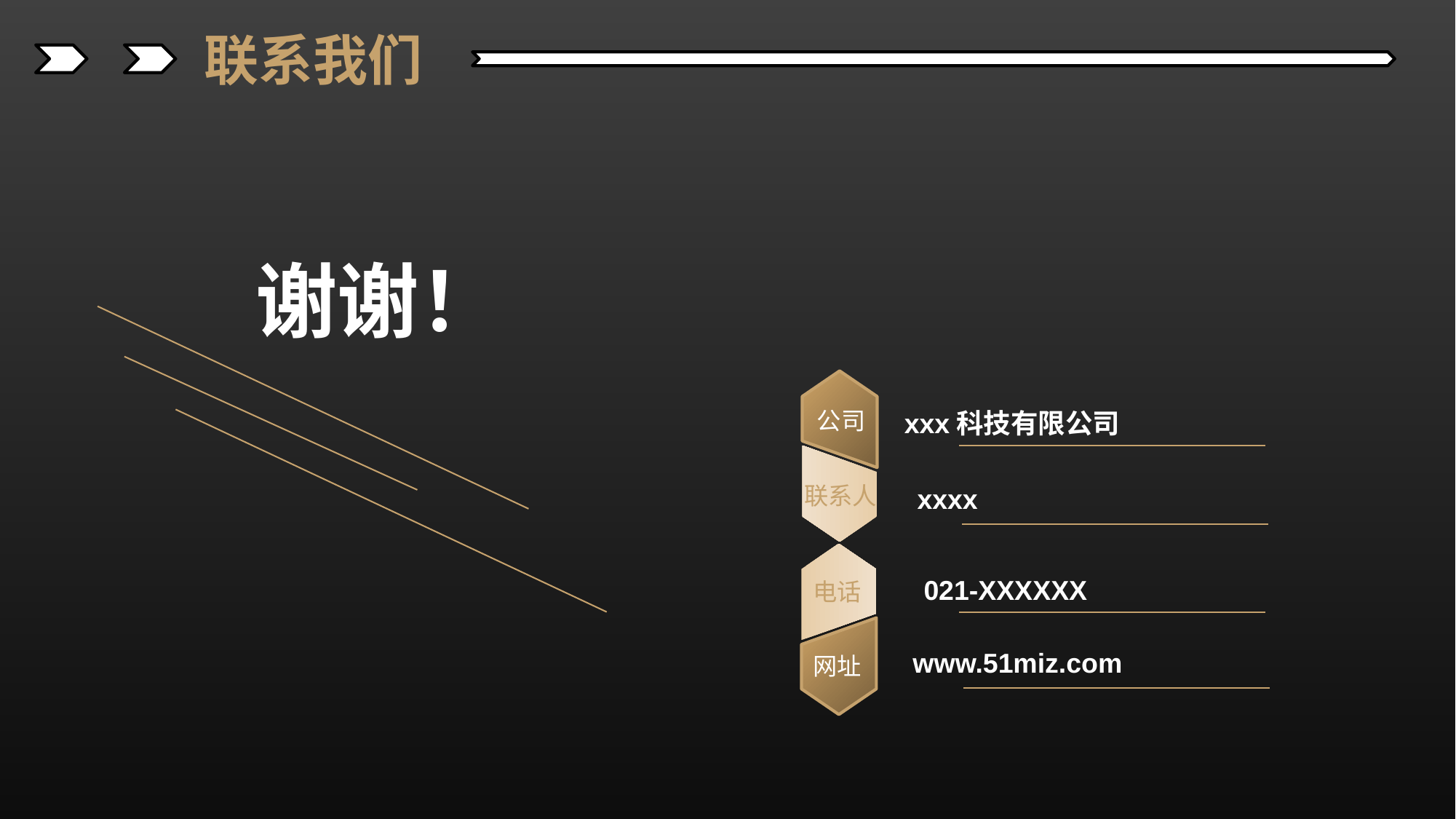

联系我们

谢谢！

公司
联系人
xxx科技有限公司
xxxx

电话
网址
021-XXXXXX
www.51miz.com